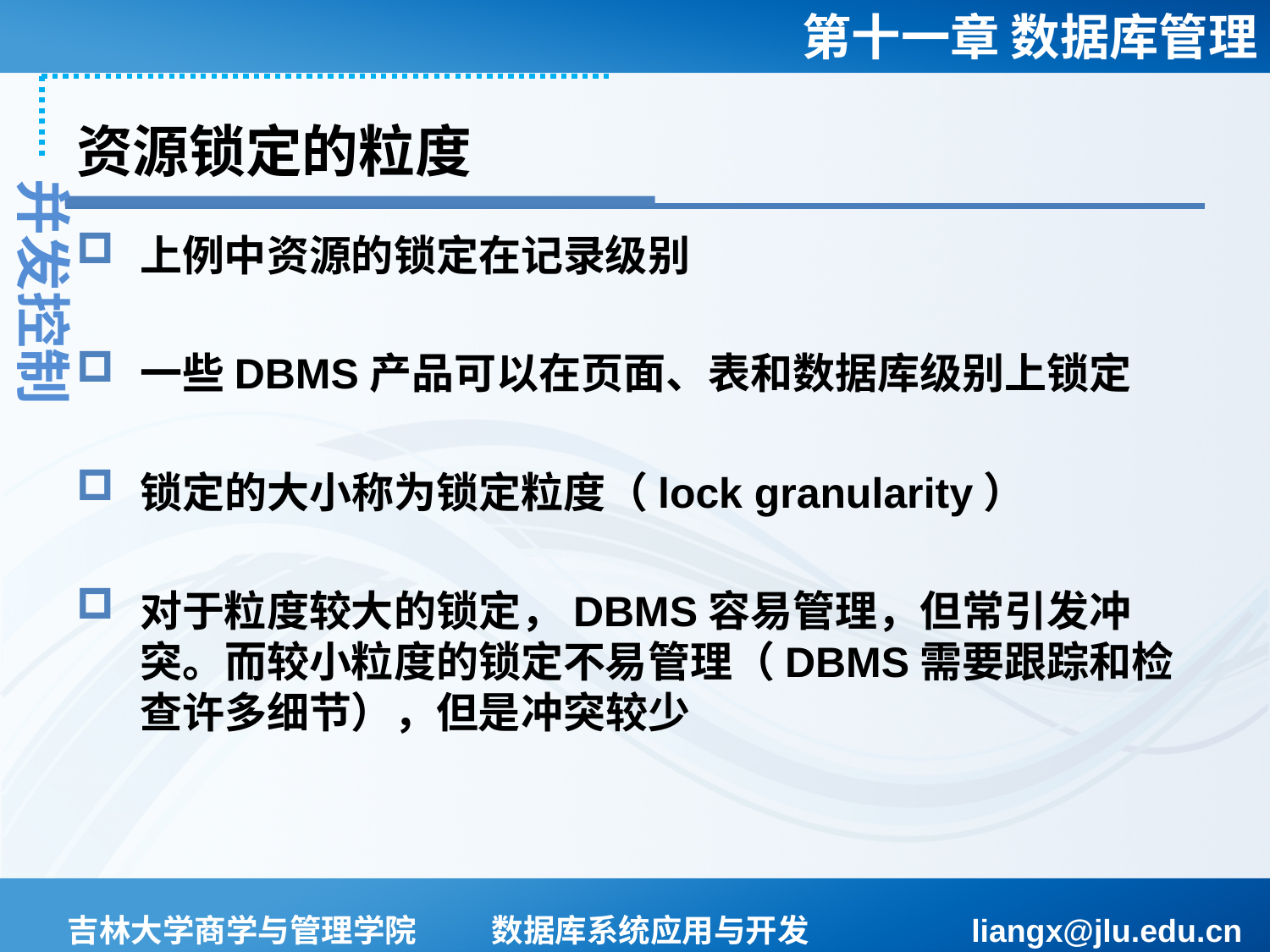

# 资源锁定的粒度
并发控制
上例中资源的锁定在记录级别

一些DBMS产品可以在页面、表和数据库级别上锁定

锁定的大小称为锁定粒度（lock granularity）

对于粒度较大的锁定，DBMS容易管理，但常引发冲突。而较小粒度的锁定不易管理（DBMS需要跟踪和检查许多细节），但是冲突较少